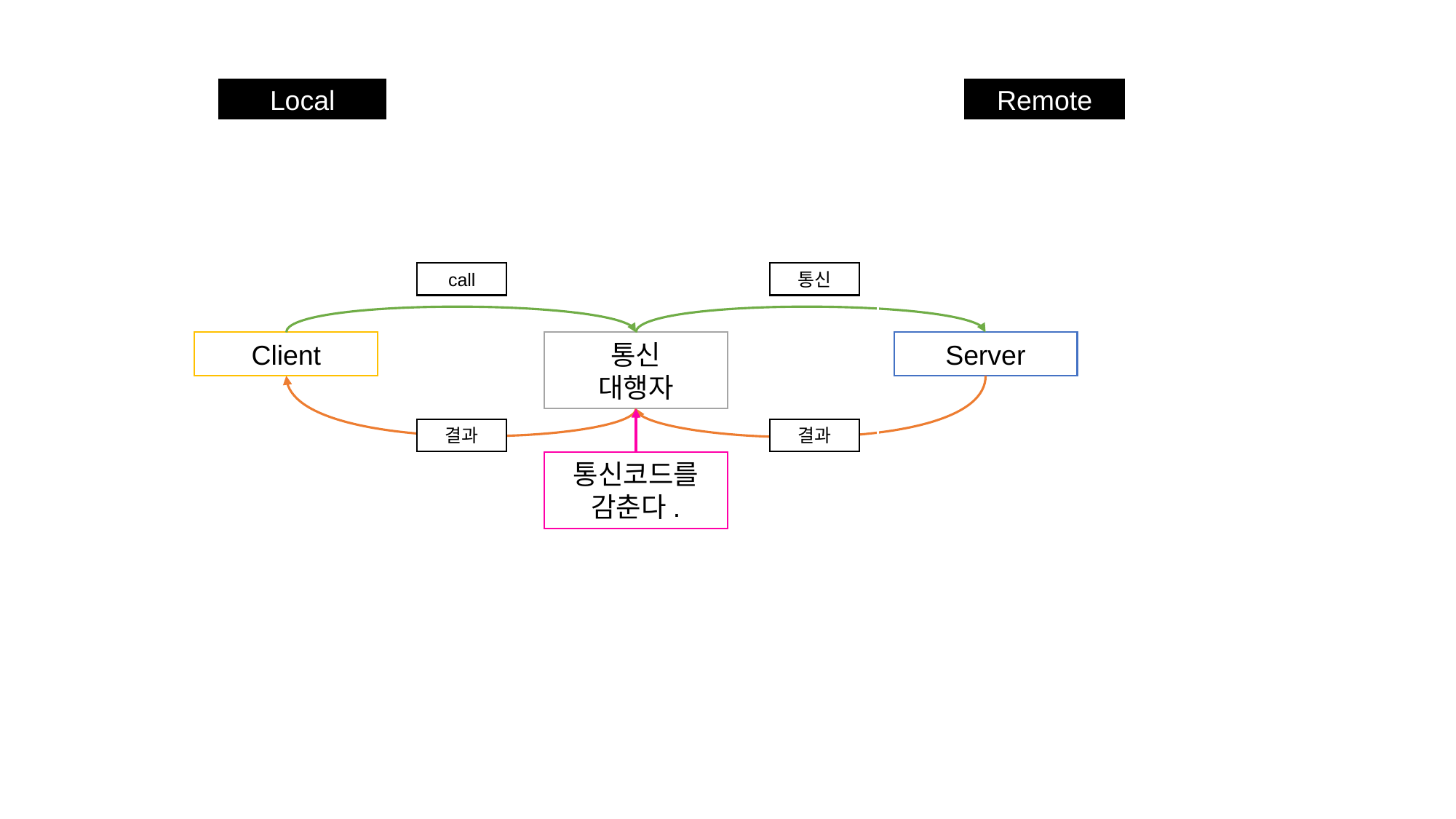

Local
Remote
통신
call
Client
통신
대행자
Server
결과
결과
통신코드를 감춘다.